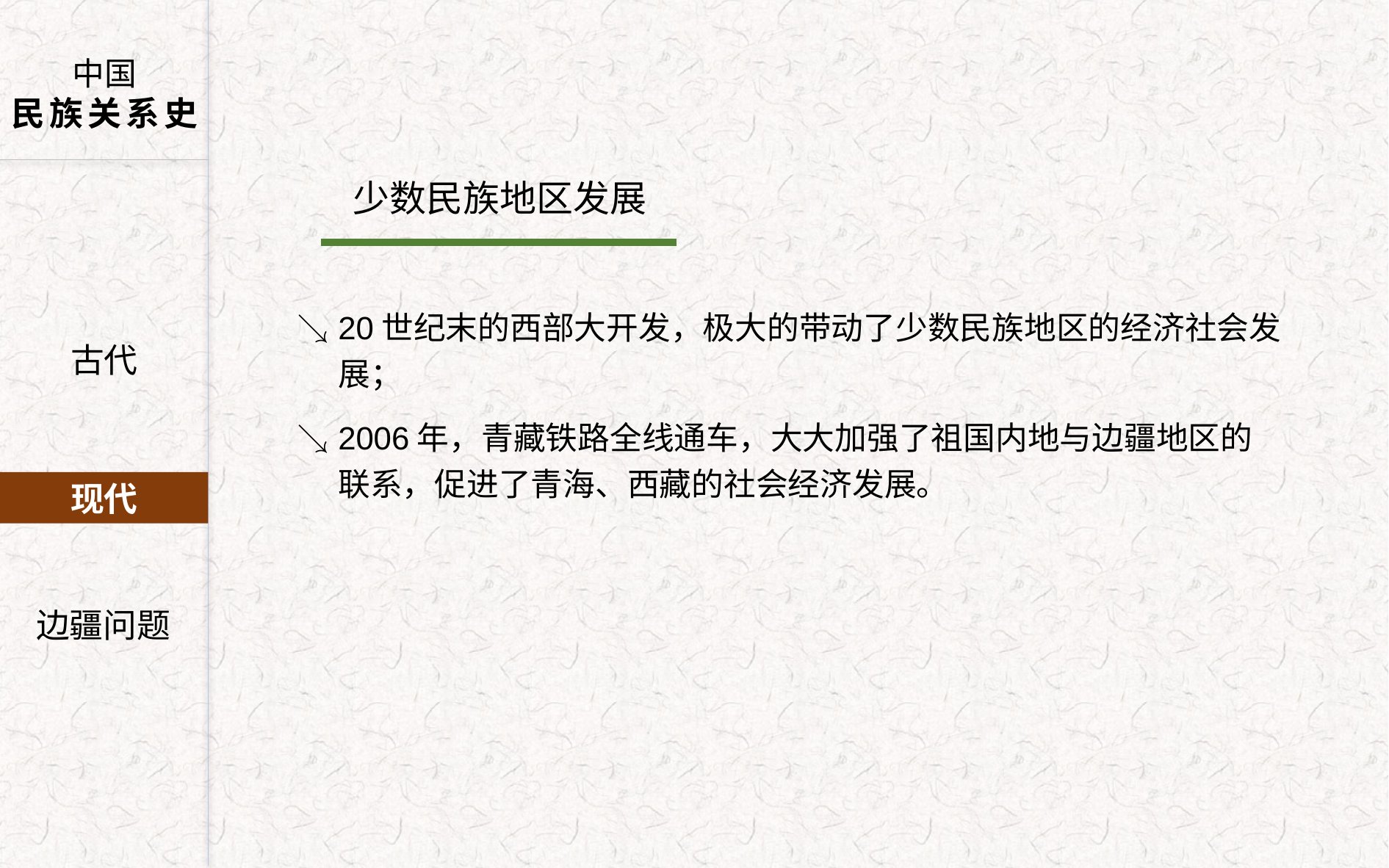

中国
民族关系史
   少数民族地区发展
20世纪末的西部大开发，极大的带动了少数民族地区的经济社会发展；
2006年，青藏铁路全线通车，大大加强了祖国内地与边疆地区的联系，促进了青海、西藏的社会经济发展。
古代
现代
边疆问题